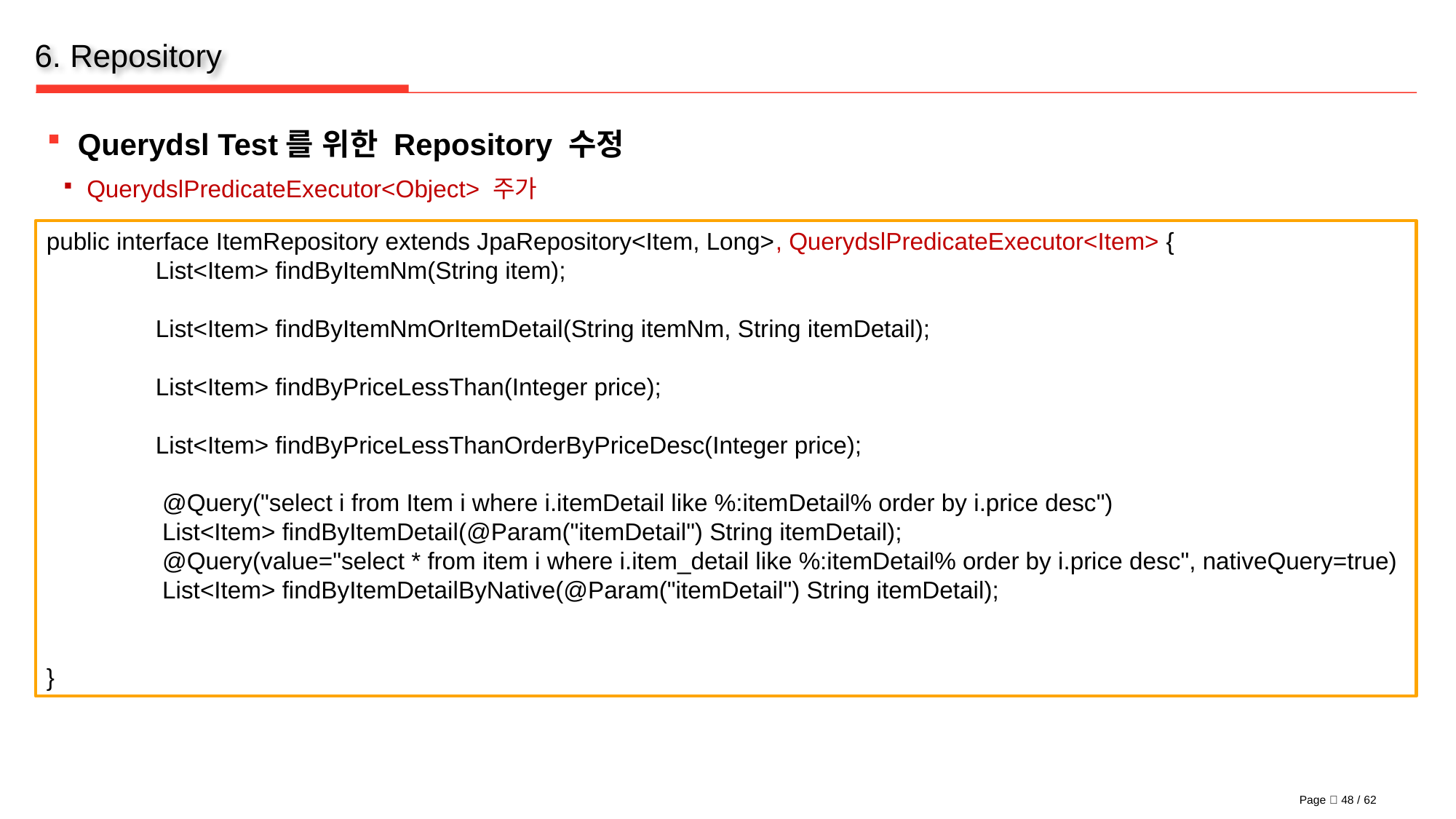

# 6. Repository
Querydsl Test를 위한 Repository 수정
QuerydslPredicateExecutor<Object> 주가
public interface ItemRepository extends JpaRepository<Item, Long>, QuerydslPredicateExecutor<Item> {
	List<Item> findByItemNm(String item);

	List<Item> findByItemNmOrItemDetail(String itemNm, String itemDetail);

	List<Item> findByPriceLessThan(Integer price);

	List<Item> findByPriceLessThanOrderByPriceDesc(Integer price);

	 @Query("select i from Item i where i.itemDetail like %:itemDetail% order by i.price desc")
	 List<Item> findByItemDetail(@Param("itemDetail") String itemDetail);
	 @Query(value="select * from item i where i.item_detail like %:itemDetail% order by i.price desc", nativeQuery=true)
	 List<Item> findByItemDetailByNative(@Param("itemDetail") String itemDetail);

}